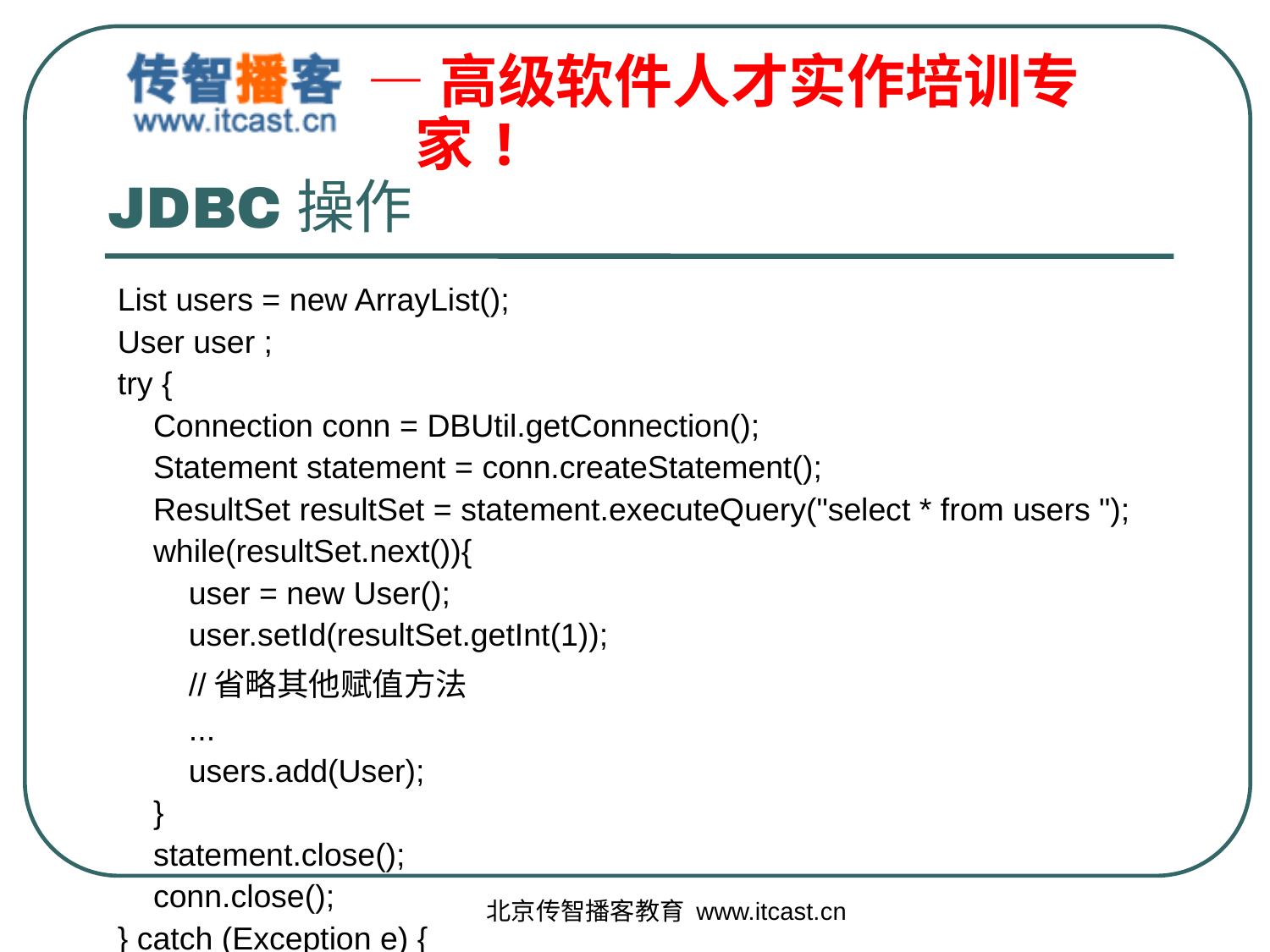

# JDBC操作
| List users = new ArrayList(); User user ; try { Connection conn = DBUtil.getConnection(); Statement statement = conn.createStatement(); ResultSet resultSet = statement.executeQuery("select \* from users "); while(resultSet.next()){ user = new User(); user.setId(resultSet.getInt(1)); //省略其他赋值方法 ... users.add(User); } statement.close(); conn.close(); } catch (Exception e) { e.printStackTrace(); } |
| --- |
北京传智播客教育 www.itcast.cn